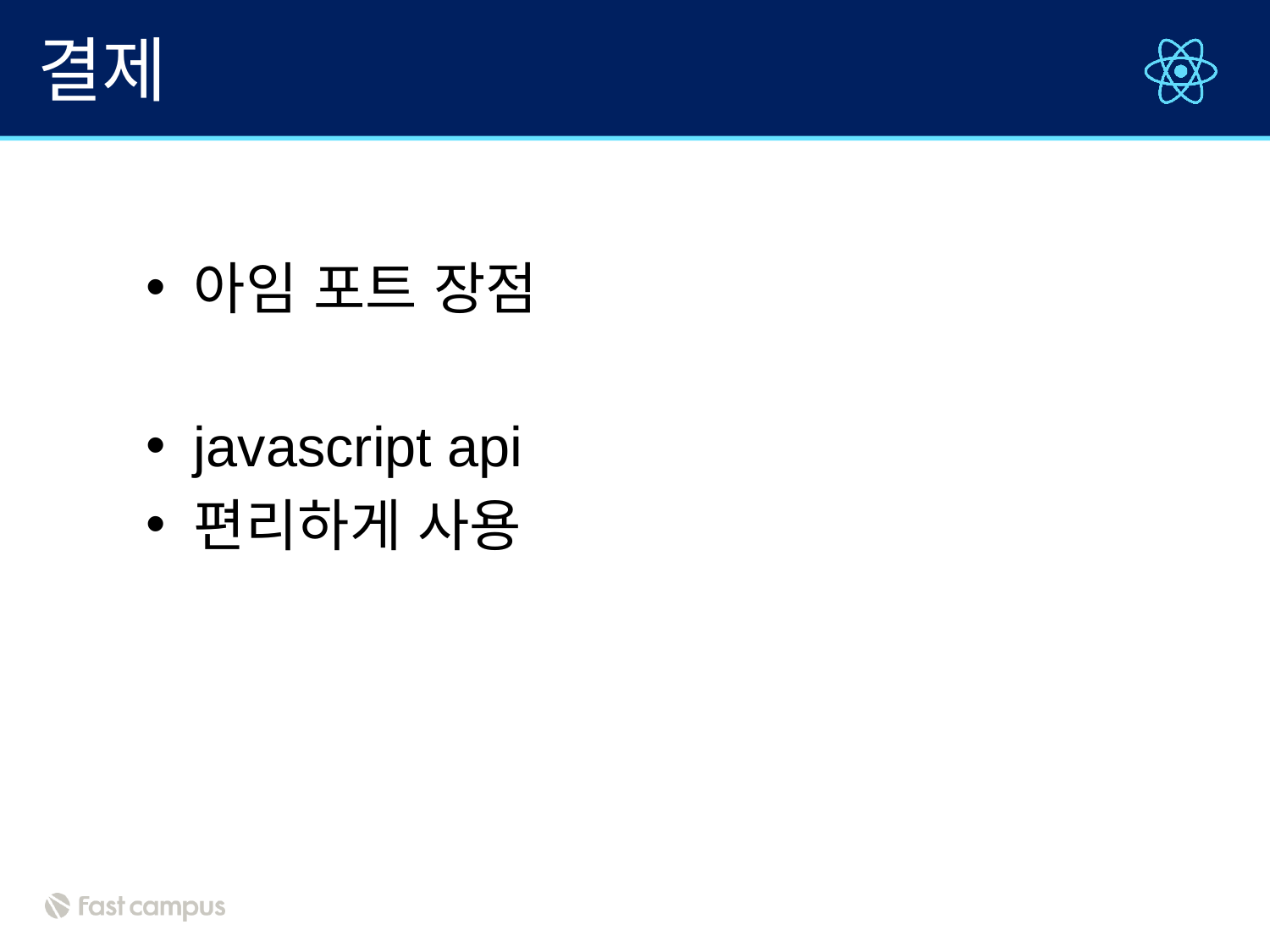

# 결제
아임 포트 장점

javascript api
편리하게 사용